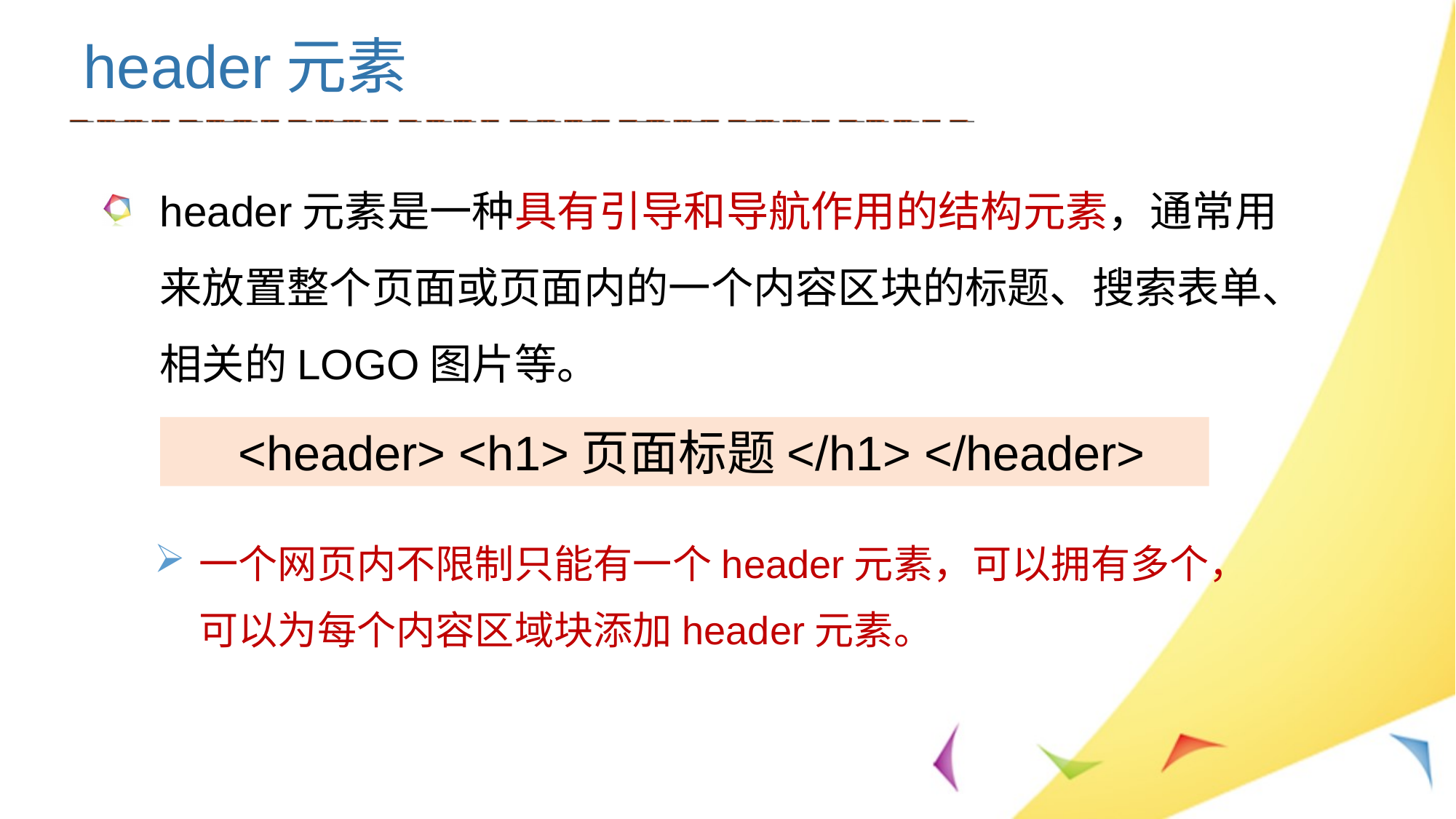

header元素
header元素是一种具有引导和导航作用的结构元素，通常用来放置整个页面或页面内的一个内容区块的标题、搜索表单、相关的LOGO图片等。

     <header> <h1>页面标题</h1> </header>
一个网页内不限制只能有一个header元素，可以拥有多个，可以为每个内容区域块添加header元素。